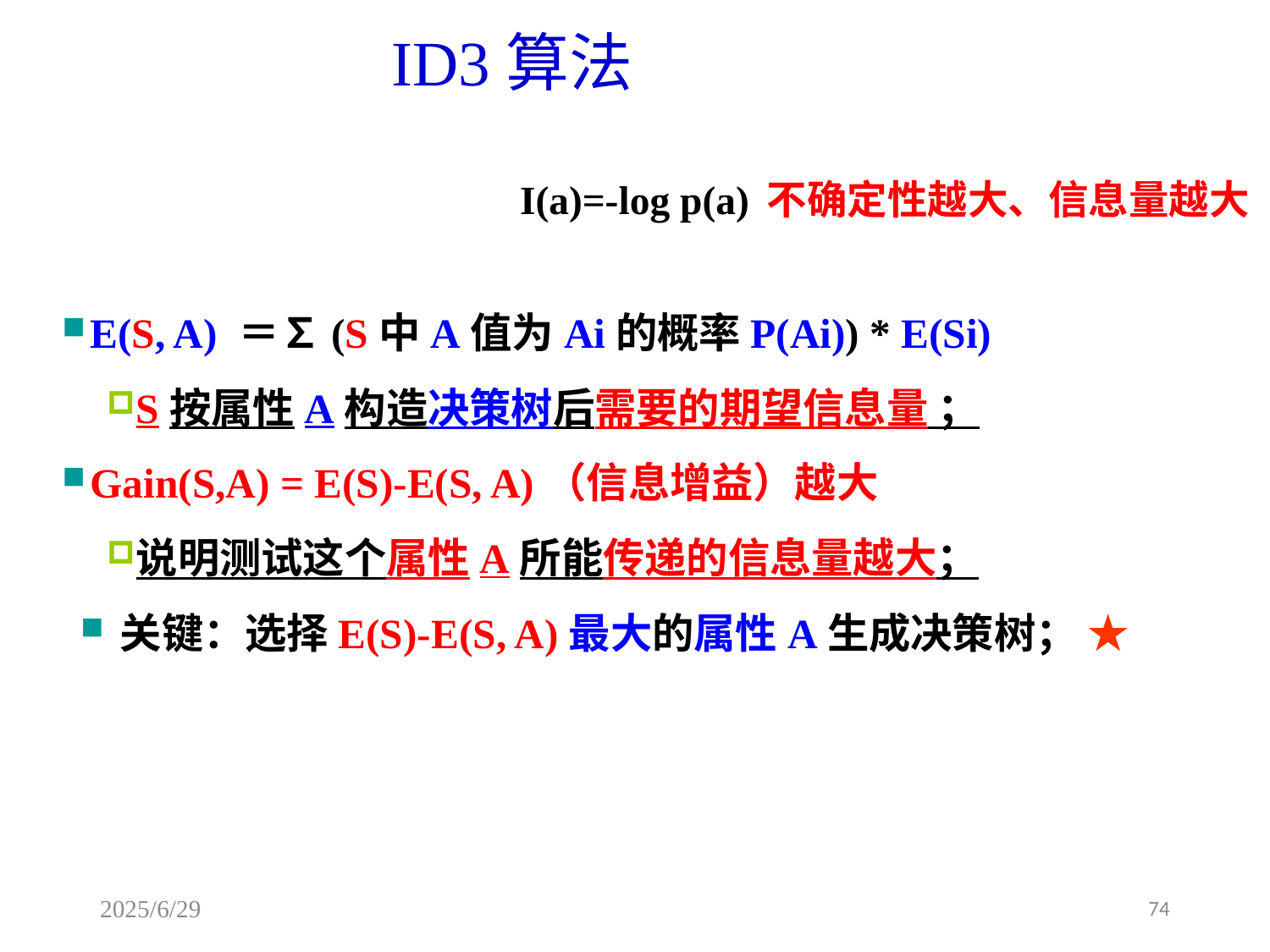

# ID3算法
I(a)=-log p(a)
不确定性越大、信息量越大
E(S, A) ＝∑(S中A值为Ai的概率P(Ai)) * E(Si)
S按属性A构造决策树后需要的期望信息量 ；
Gain(S,A) = E(S)-E(S, A)（信息增益）越大
说明测试这个属性A所能传递的信息量越大；
关键：选择E(S)-E(S, A)最大的属性A生成决策树； ★
2025/6/29
74